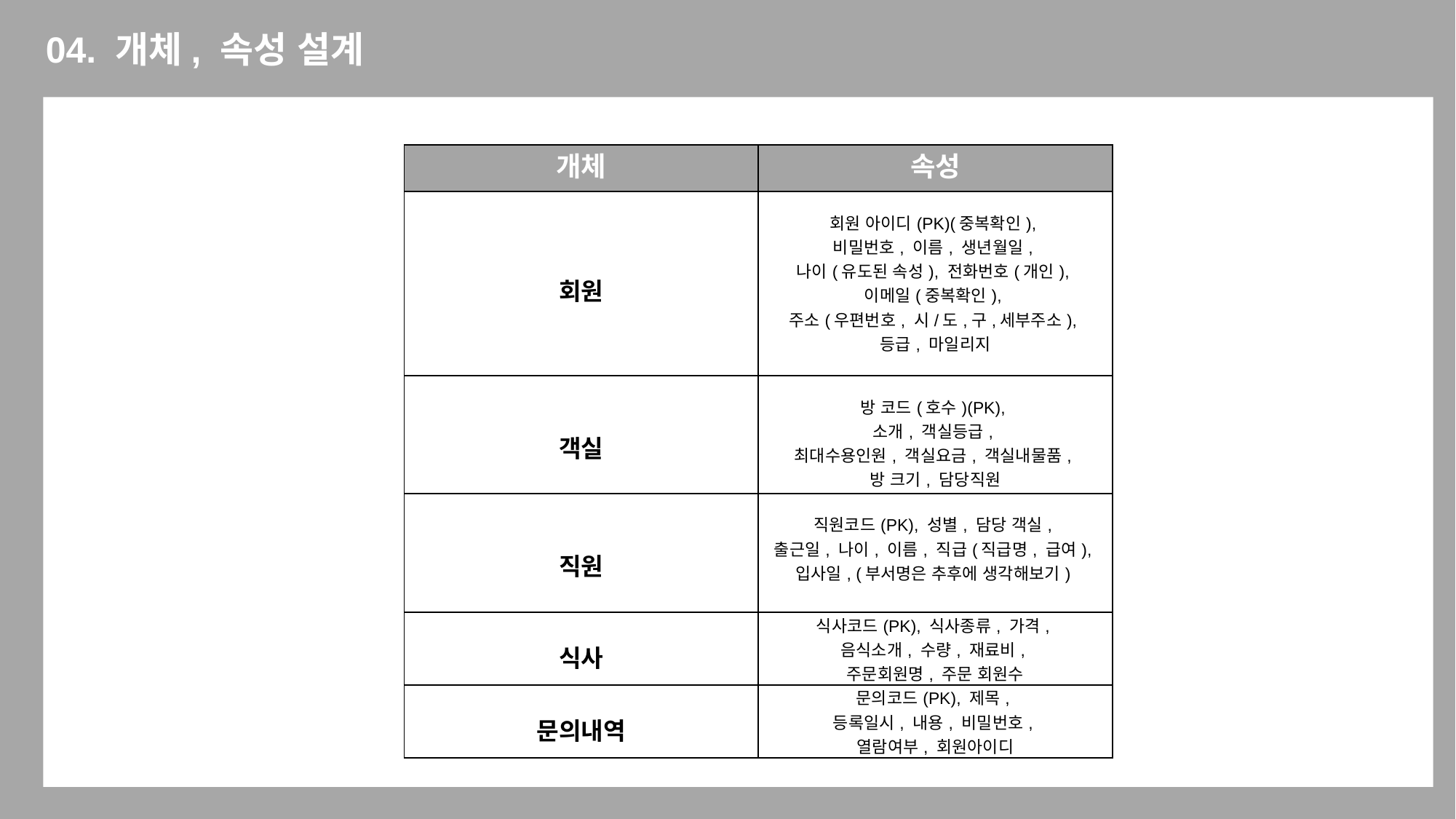

04. 개체, 속성 설계
| 개체 | 속성 |
| --- | --- |
| 회원 | 회원 아이디(PK)(중복확인), 비밀번호, 이름, 생년월일, 나이(유도된 속성), 전화번호(개인), 이메일(중복확인), 주소(우편번호, 시/도,구,세부주소), 등급, 마일리지 |
| 객실 | 방 코드(호수)(PK), 소개, 객실등급, 최대수용인원, 객실요금, 객실내물품, 방 크기, 담당직원 |
| 직원 | 직원코드(PK), 성별, 담당 객실, 출근일, 나이, 이름, 직급(직급명, 급여), 입사일, (부서명은 추후에 생각해보기) |
| 식사 | 식사코드(PK), 식사종류, 가격, 음식소개, 수량, 재료비, 주문회원명, 주문 회원수 |
| 문의내역 | 문의코드(PK), 제목, 등록일시, 내용, 비밀번호, 열람여부, 회원아이디 |